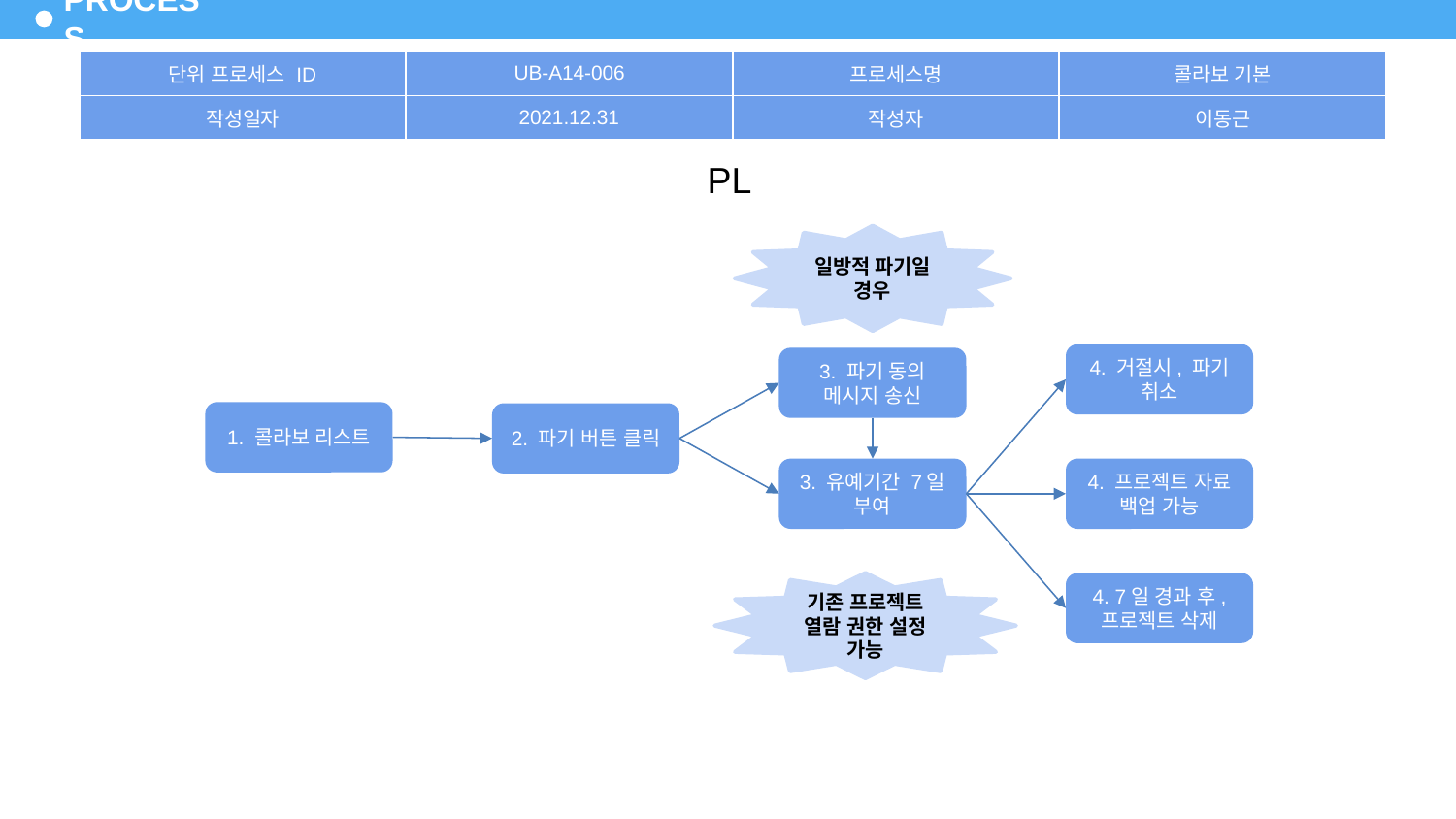

# PROCESS
| 단위 프로세스 ID | UB-A14-006 | 프로세스명 | 콜라보 기본 |
| --- | --- | --- | --- |
| 작성일자 | 2021.12.31 | 작성자 | 이동근 |
PL
일방적 파기일 경우
4. 거절시, 파기 취소
3. 파기 동의 메시지 송신
1. 콜라보 리스트
2. 파기 버튼 클릭
3. 유예기간 7일 부여
4. 프로젝트 자료 백업 가능
기존 프로젝트 열람 권한 설정 가능
4. 7일 경과 후, 프로젝트 삭제